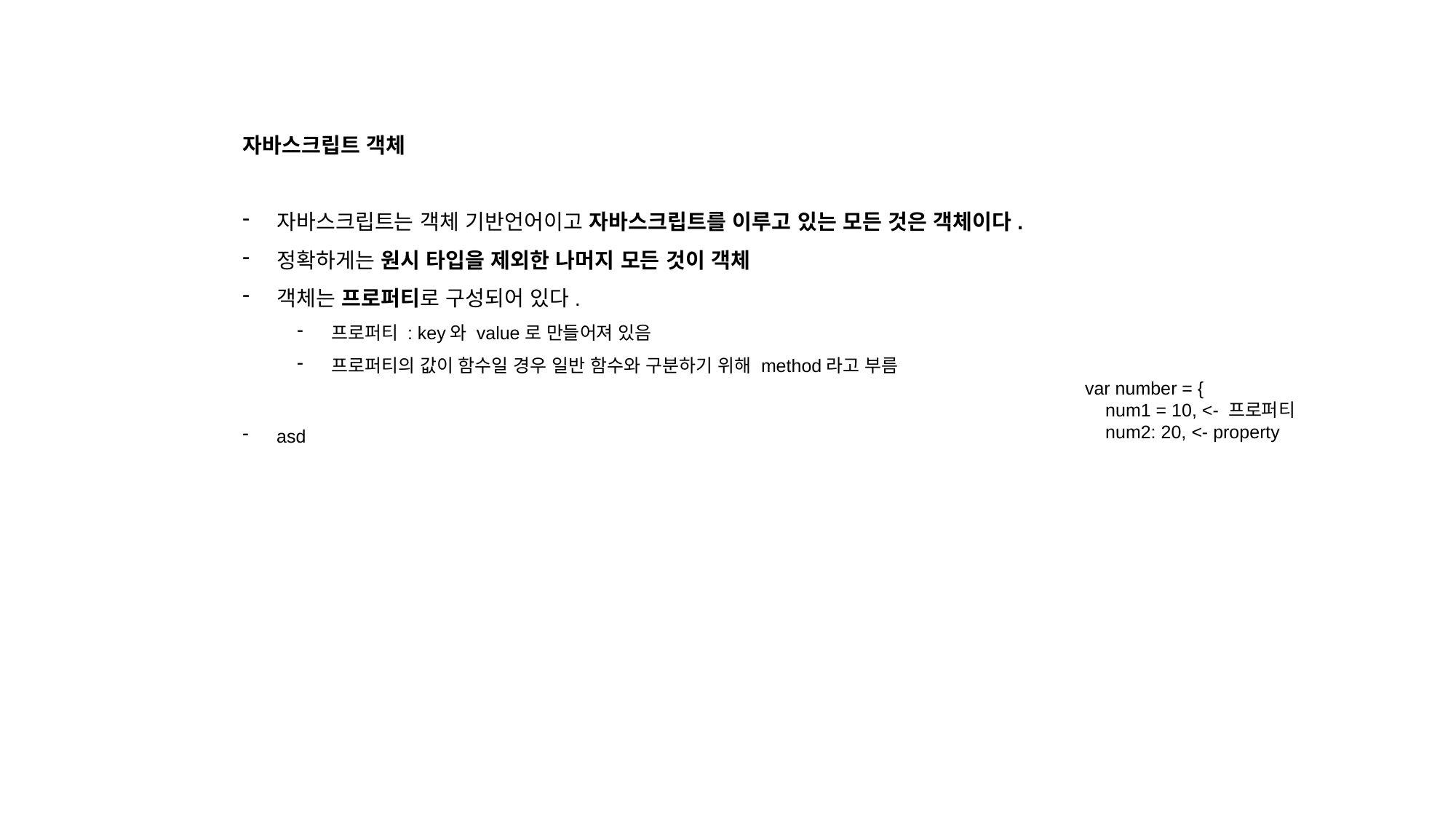

자바스크립트 객체

자바스크립트는 객체 기반언어이고 자바스크립트를 이루고 있는 모든 것은 객체이다.
정확하게는 원시 타입을 제외한 나머지 모든 것이 객체
객체는 프로퍼티로 구성되어 있다.
프로퍼티 : key와 value로 만들어져 있음
프로퍼티의 값이 함수일 경우 일반 함수와 구분하기 위해 method라고 부름

asd
var number = {
    num1 = 10, <- 프로퍼티
    num2: 20, <- property